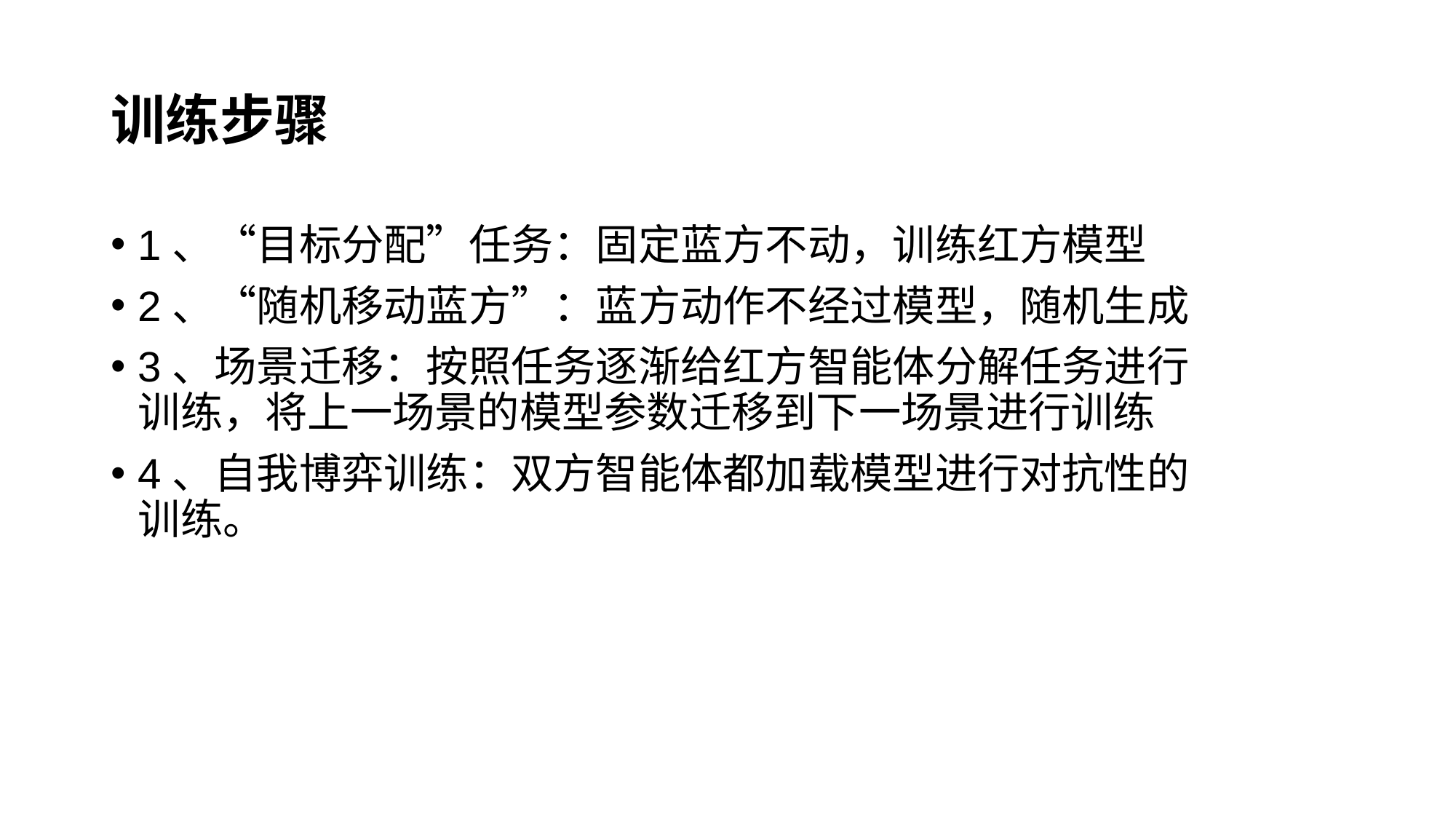

# 训练步骤
1、“目标分配”任务：固定蓝方不动，训练红方模型
2、“随机移动蓝方”：蓝方动作不经过模型，随机生成
3、场景迁移：按照任务逐渐给红方智能体分解任务进行训练，将上一场景的模型参数迁移到下一场景进行训练
4、自我博弈训练：双方智能体都加载模型进行对抗性的训练。